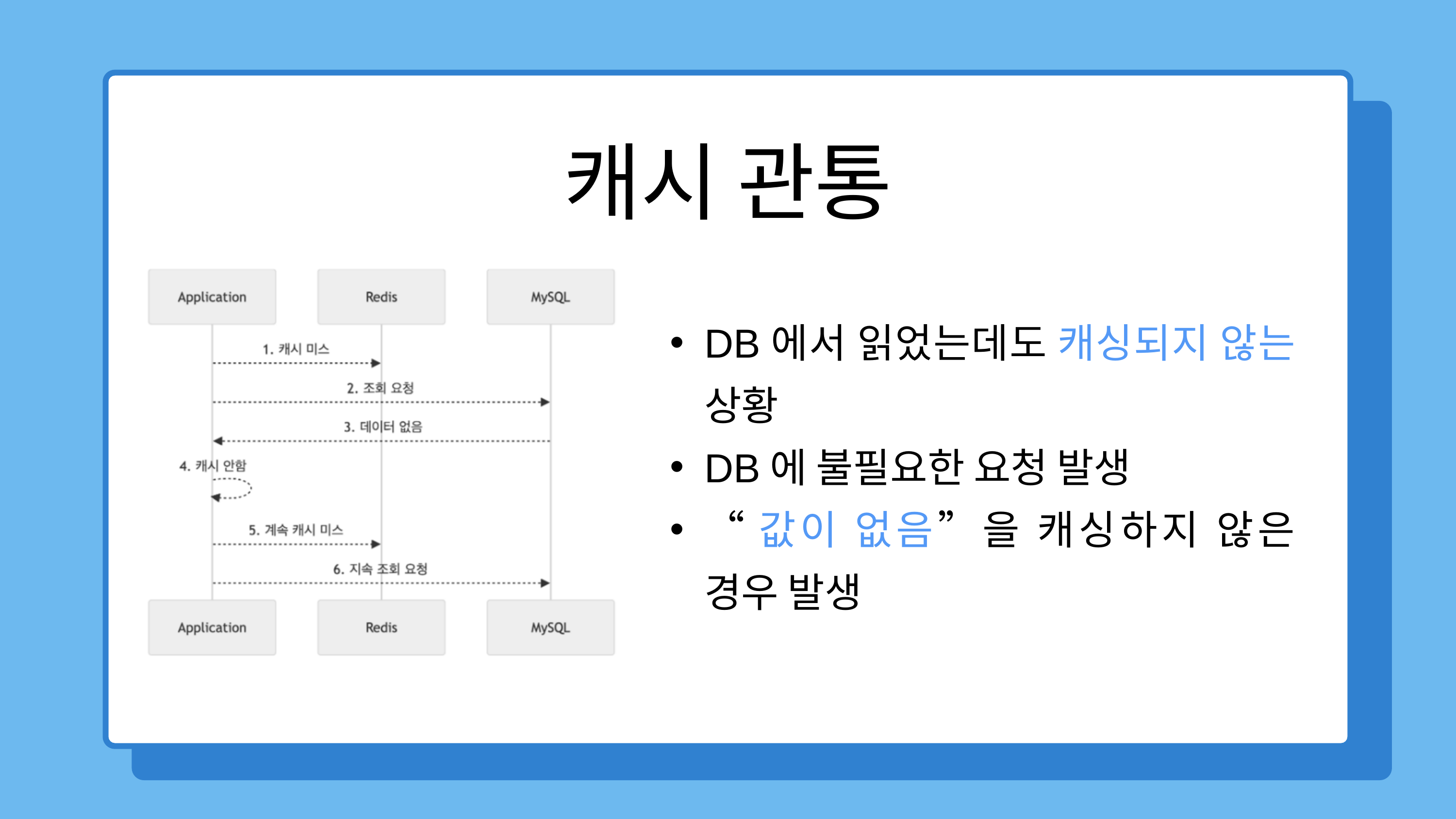

캐시 관통

DB에서 읽었는데도 캐싱되지 않는 상황
DB에 불필요한 요청 발생
“값이 없음”을 캐싱하지 않은 경우 발생